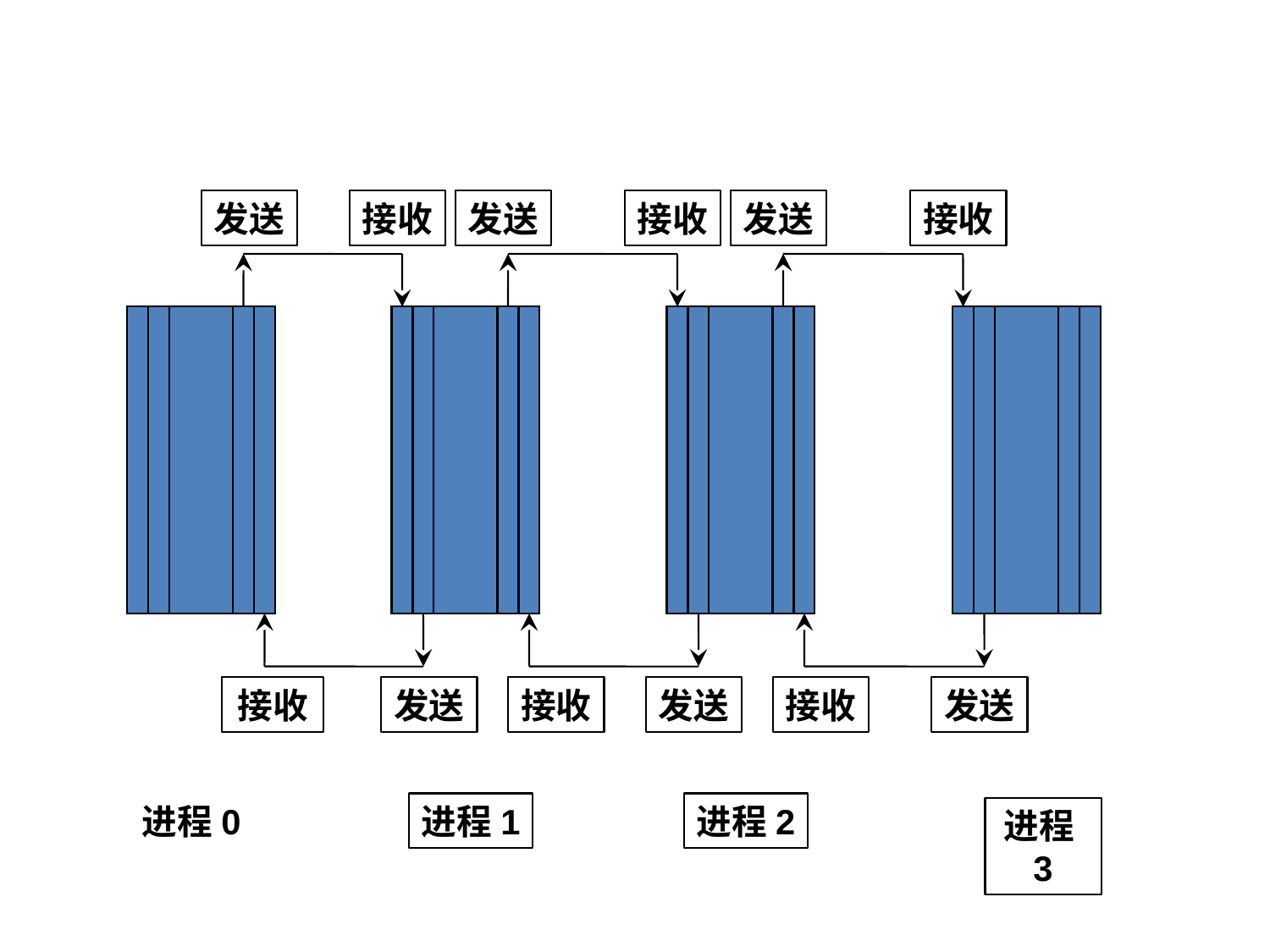

发送
接收
发送
接收
发送
接收

接收
发送
接收
发送
接收
发送
进程0
进程1
进程2
进程3